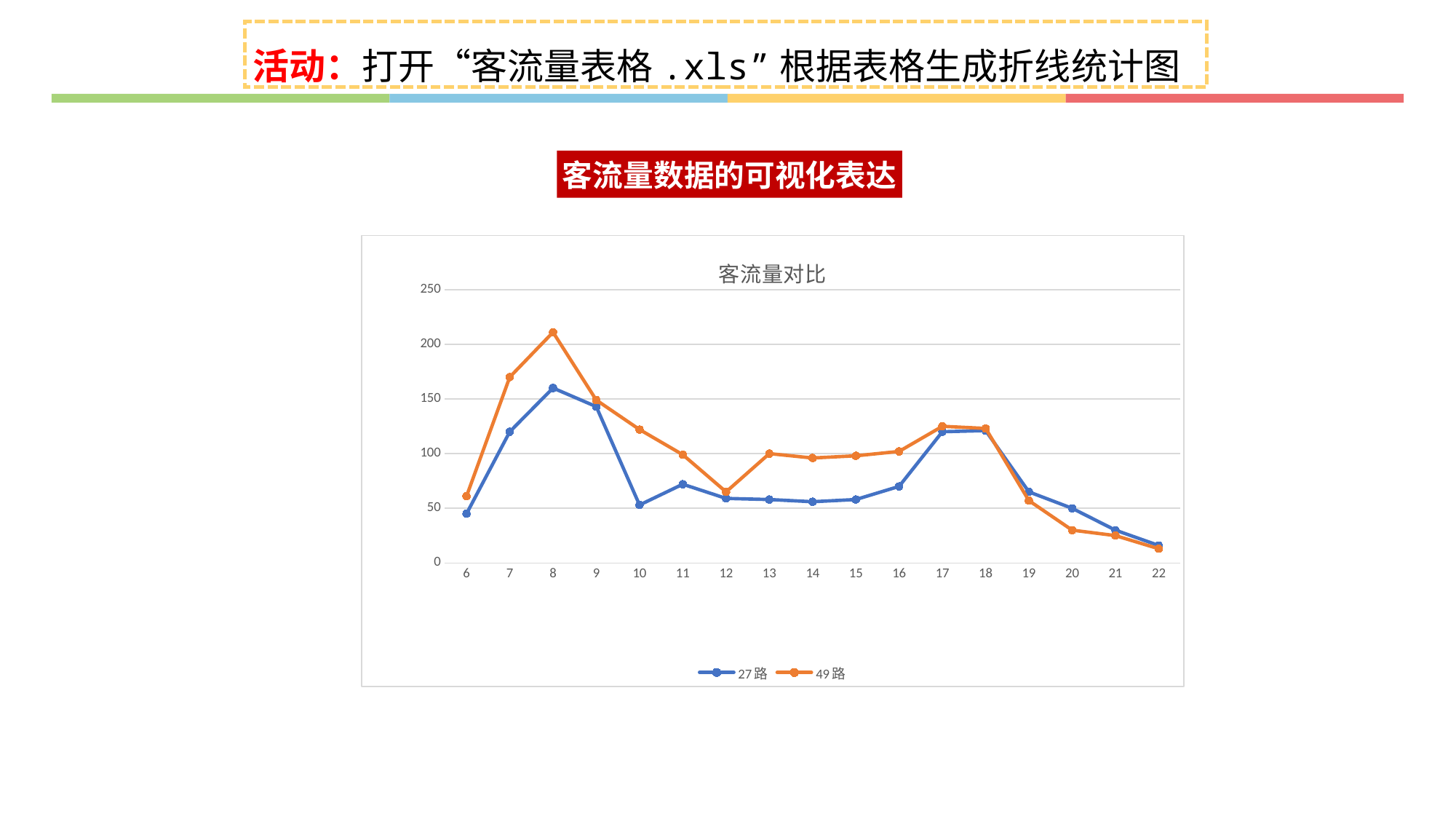

活动：打开“客流量表格.xls”根据表格生成折线统计图
客流量数据的可视化表达

### Chart: 客流量对比

| Category | 27路 | 49路 |
|---|---|---|
| 6 | 45.0 | 61.0 |
| 7 | 120.0 | 170.0 |
| 8 | 160.0 | 211.0 |
| 9 | 143.0 | 149.0 |
| 10 | 53.0 | 122.0 |
| 11 | 72.0 | 99.0 |
| 12 | 59.0 | 65.0 |
| 13 | 58.0 | 100.0 |
| 14 | 56.0 | 96.0 |
| 15 | 58.0 | 98.0 |
| 16 | 70.0 | 102.0 |
| 17 | 120.0 | 125.0 |
| 18 | 121.0 | 123.0 |
| 19 | 65.0 | 57.0 |
| 20 | 50.0 | 30.0 |
| 21 | 30.0 | 25.0 |
| 22 | 16.0 | 13.0 |